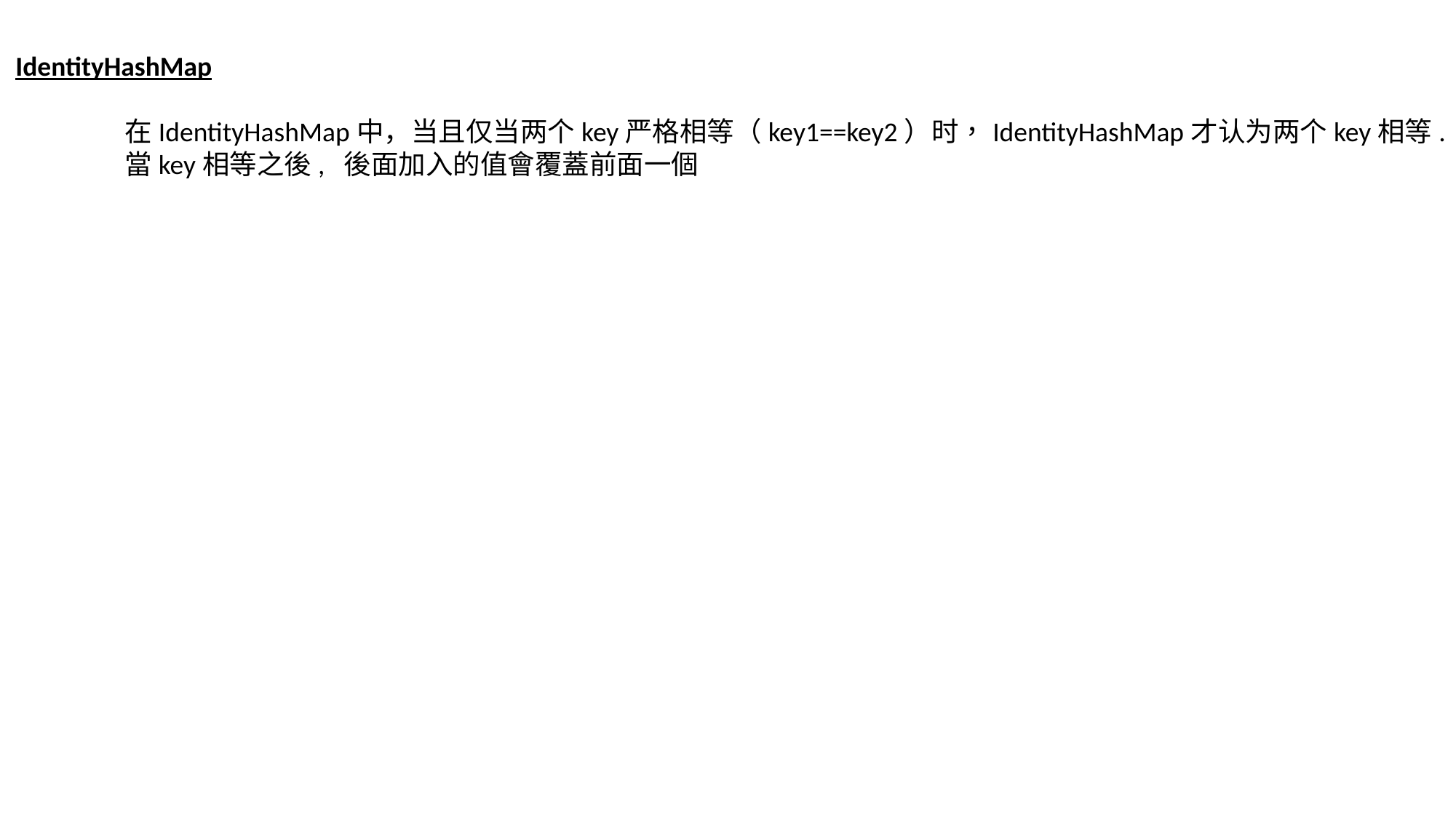

IdentityHashMap

	在IdentityHashMap中，当且仅当两个key严格相等（key1==key2）时，IdentityHashMap才认为两个key相等.
	當key相等之後,  後面加入的值會覆蓋前面一個